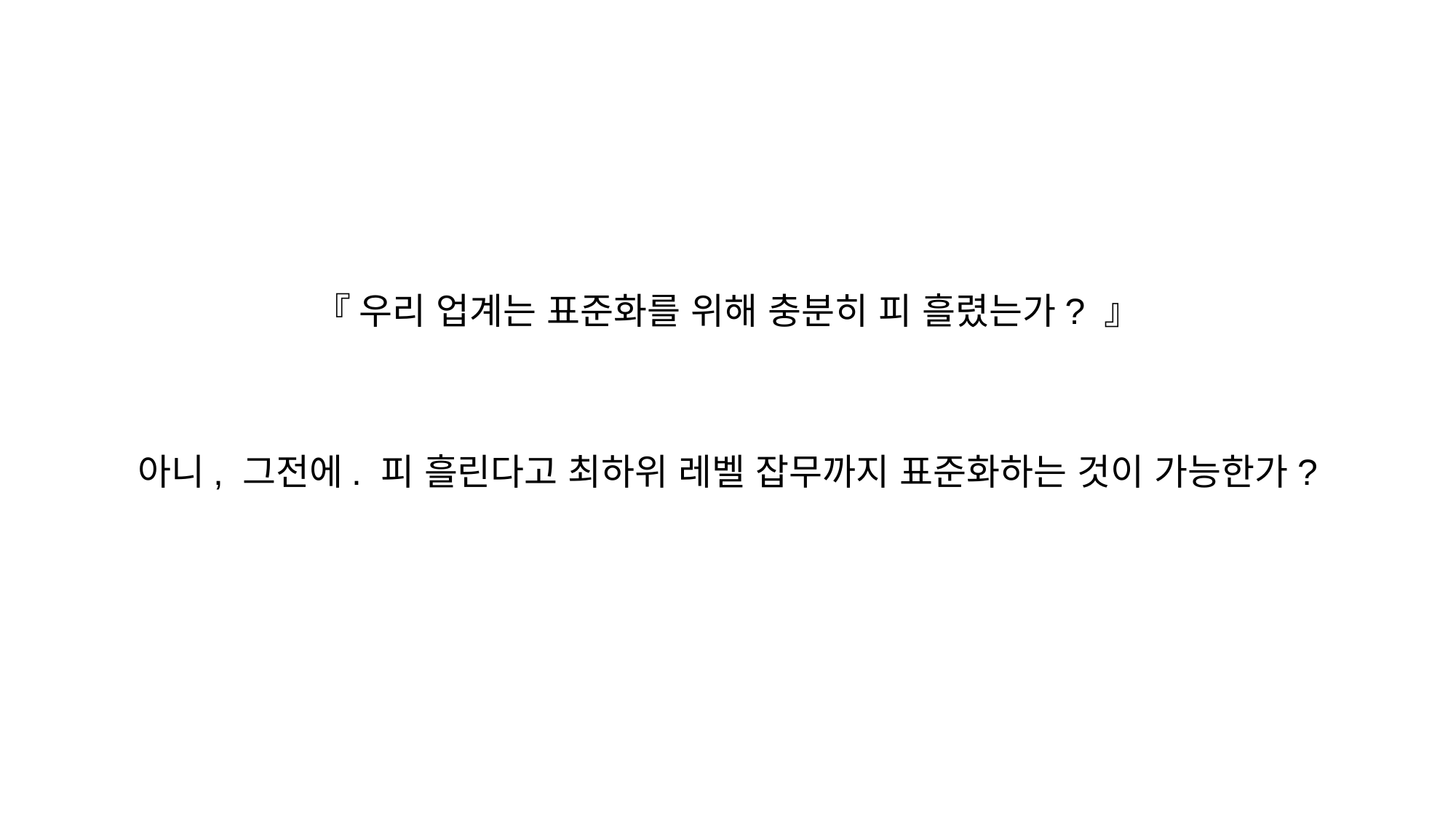

『 우리 업계는 표준화를 위해 충분히 피 흘렸는가? 』
아니, 그전에. 피 흘린다고 최하위 레벨 잡무까지 표준화하는 것이 가능한가?